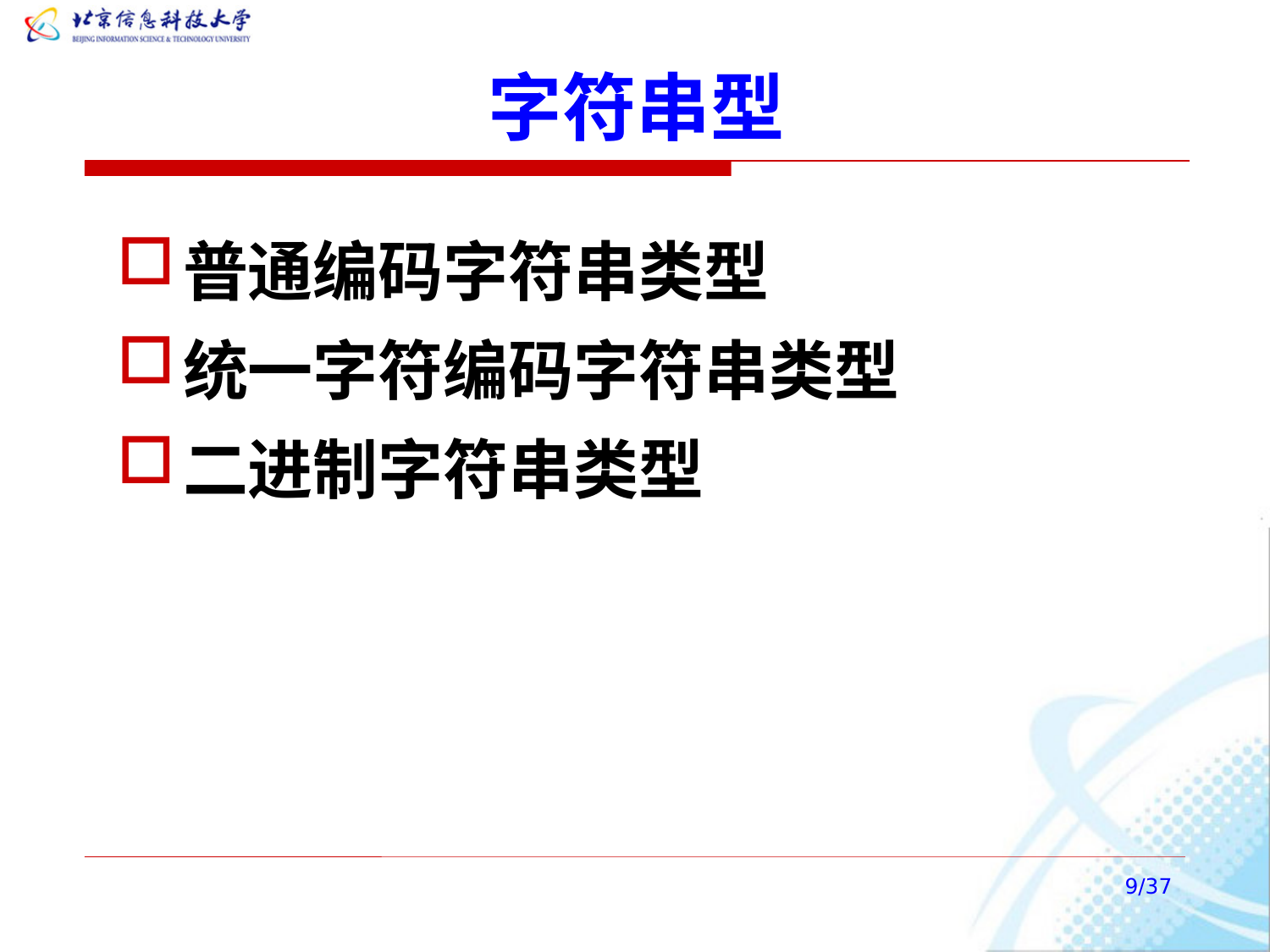

# 字符串型
普通编码字符串类型
统一字符编码字符串类型
二进制字符串类型

9/37